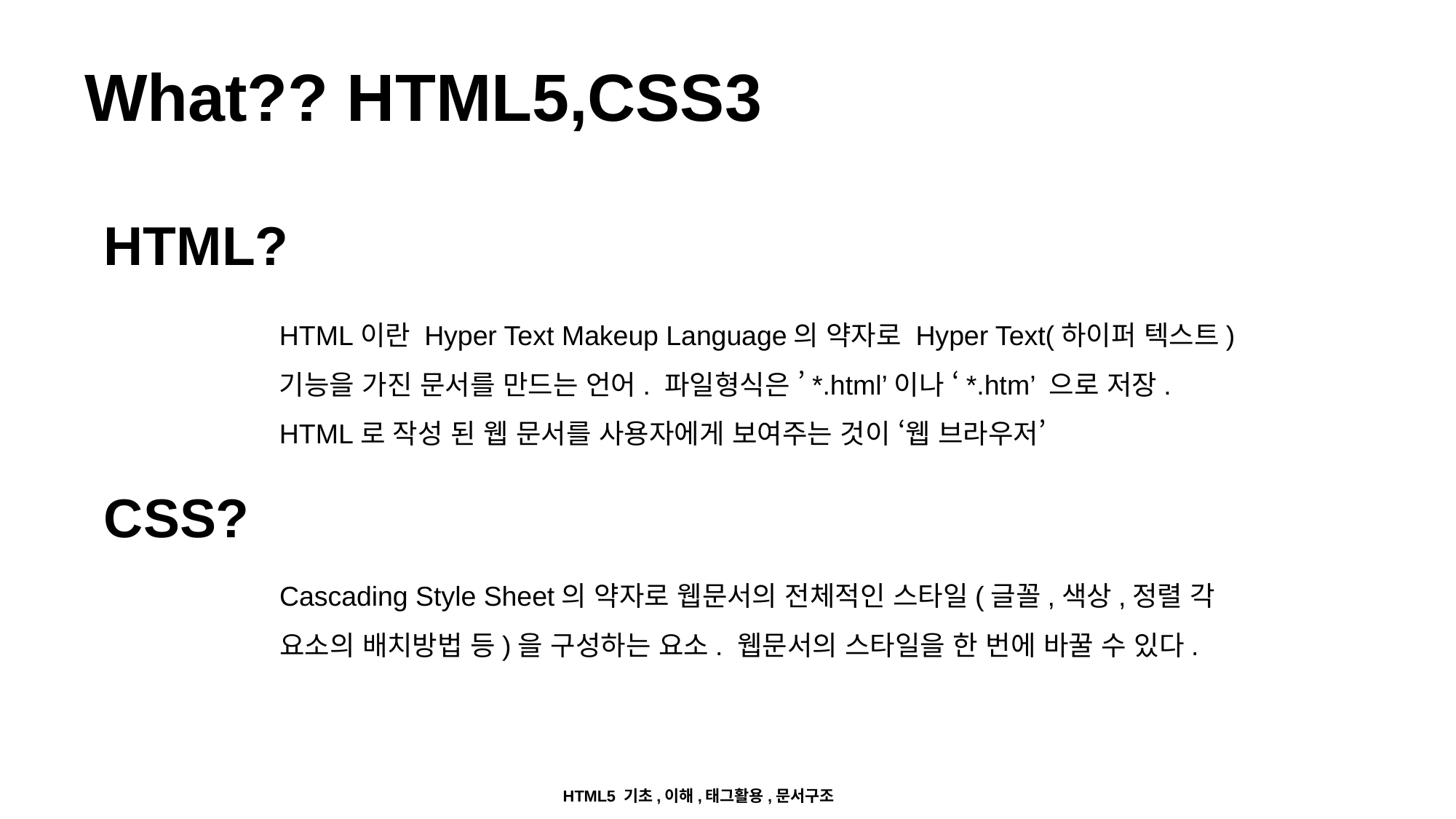

# What?? HTML5,CSS3
HTML?
HTML이란 Hyper Text Makeup Language의 약자로 Hyper Text(하이퍼 텍스트) 기능을 가진 문서를 만드는 언어. 파일형식은 ’*.html’이나 ‘*.htm’ 으로 저장.
HTML로 작성 된 웹 문서를 사용자에게 보여주는 것이 ‘웹 브라우저’

CSS?
Cascading Style Sheet의 약자로 웹문서의 전체적인 스타일(글꼴,색상,정렬 각 요소의 배치방법 등)을 구성하는 요소. 웹문서의 스타일을 한 번에 바꿀 수 있다.

HTML5 & CSS3
HTML5 기초,이해,태그활용,문서구조
7